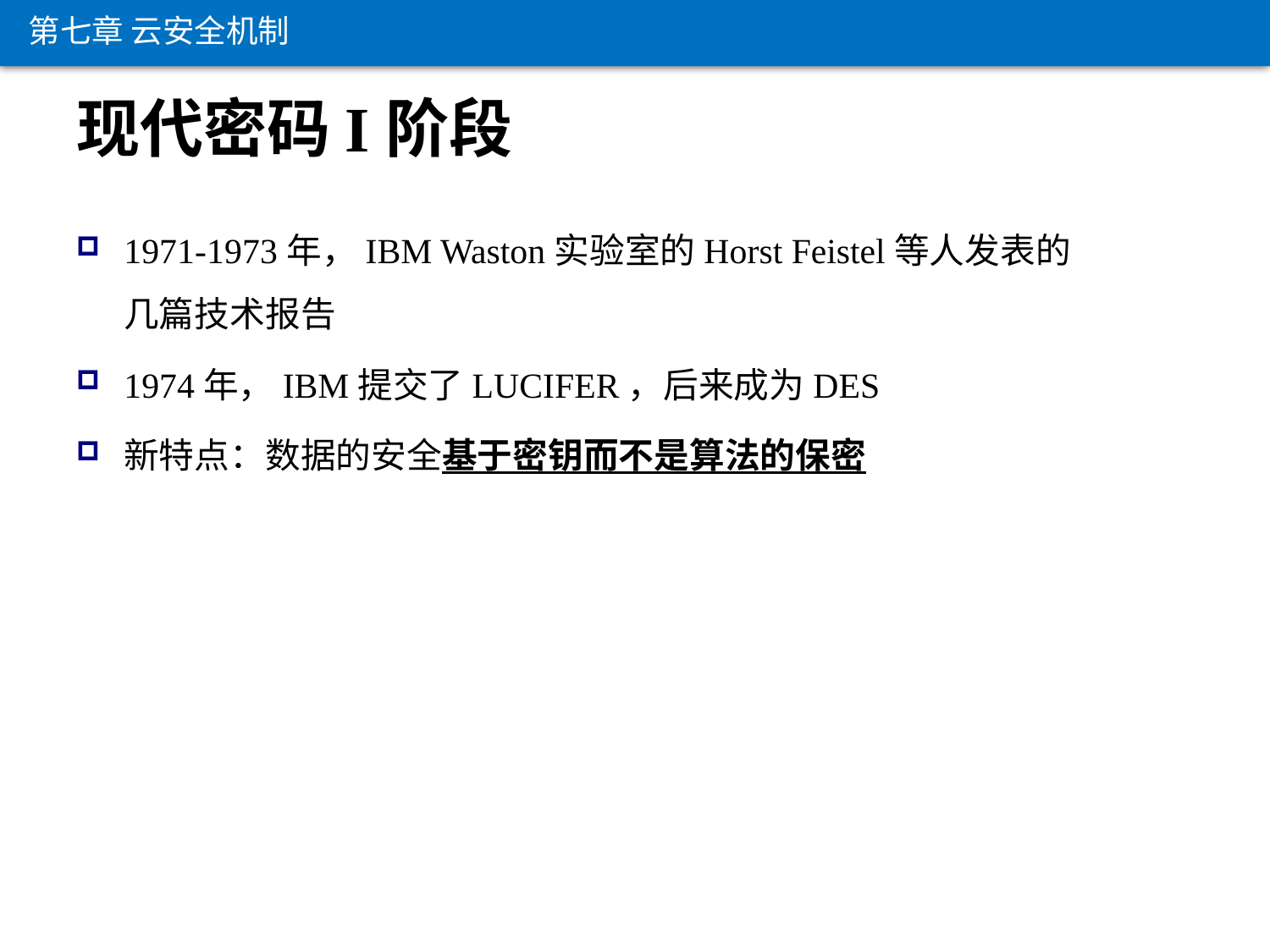

第七章 云安全机制
# 现代密码I阶段
1971-1973年，IBM Waston实验室的Horst Feistel等人发表的几篇技术报告
1974年，IBM提交了LUCIFER，后来成为DES
新特点：数据的安全基于密钥而不是算法的保密

26